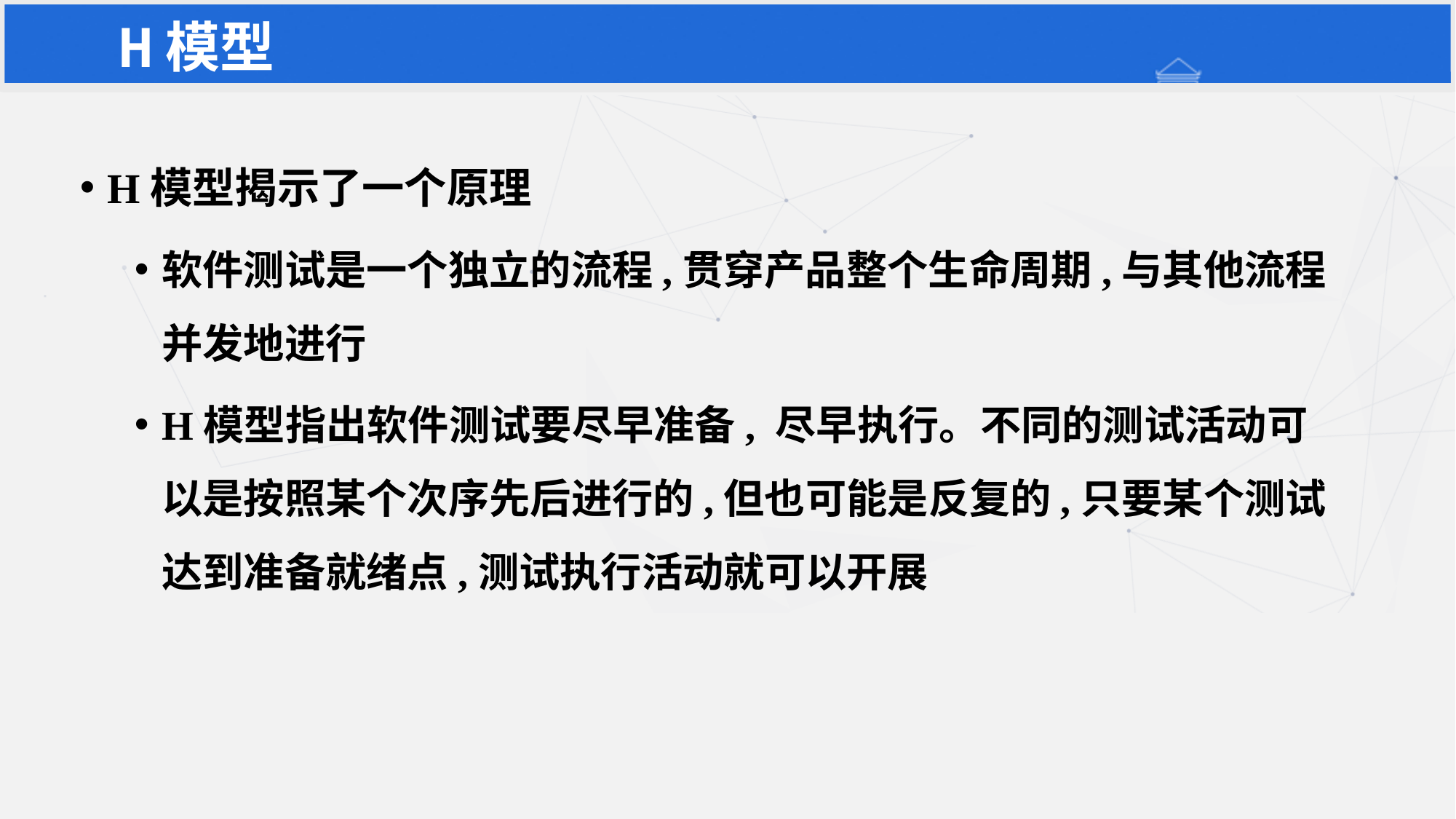

# H模型
H模型揭示了一个原理
软件测试是一个独立的流程,贯穿产品整个生命周期,与其他流程并发地进行
H模型指出软件测试要尽早准备, 尽早执行。不同的测试活动可以是按照某个次序先后进行的,但也可能是反复的,只要某个测试达到准备就绪点,测试执行活动就可以开展